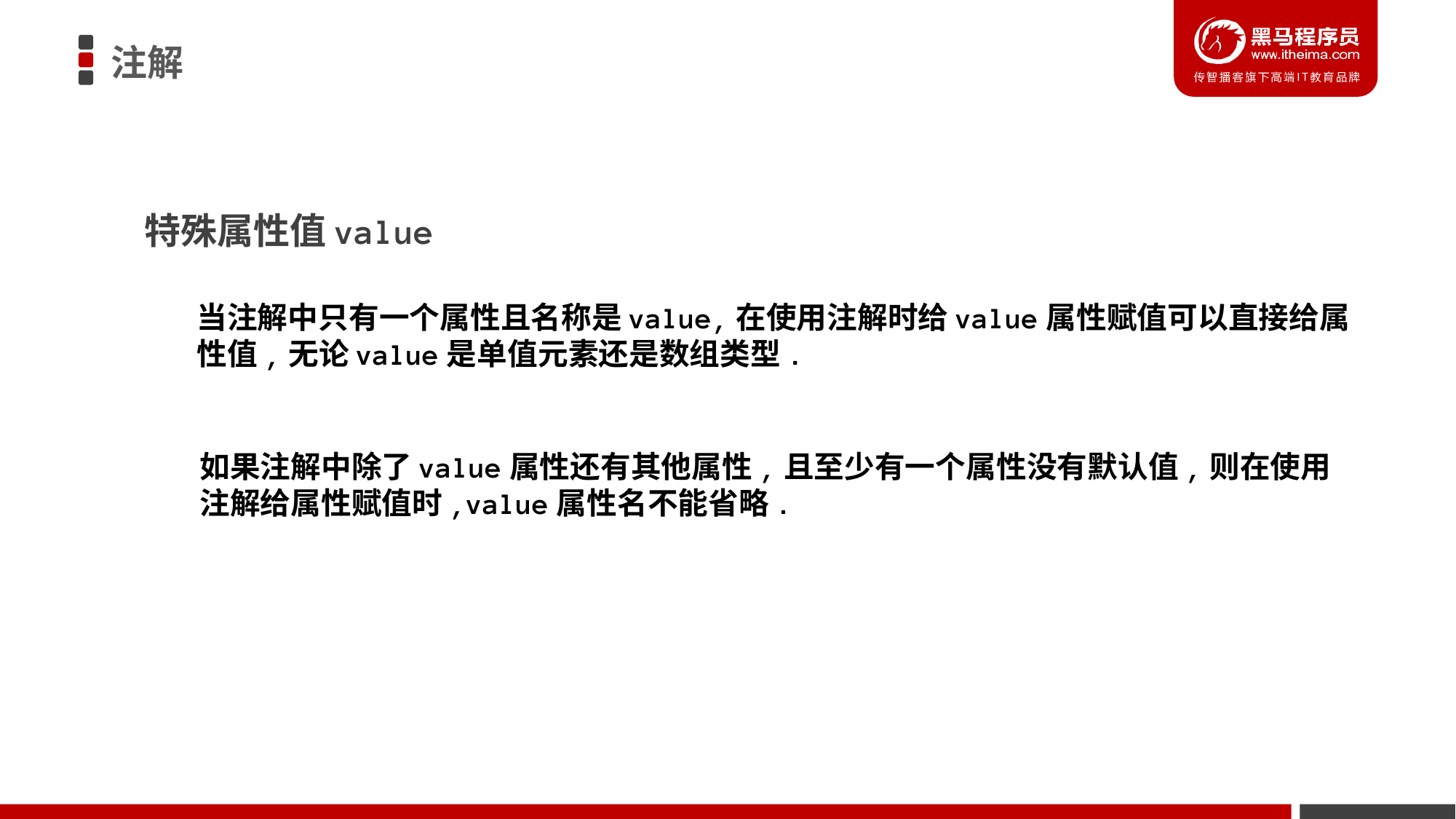

注解
特殊属性值value
当注解中只有一个属性且名称是value,在使用注解时给value属性赋值可以直接给属性值,无论value是单值元素还是数组类型.
如果注解中除了value属性还有其他属性,且至少有一个属性没有默认值,则在使用注解给属性赋值时,value属性名不能省略.